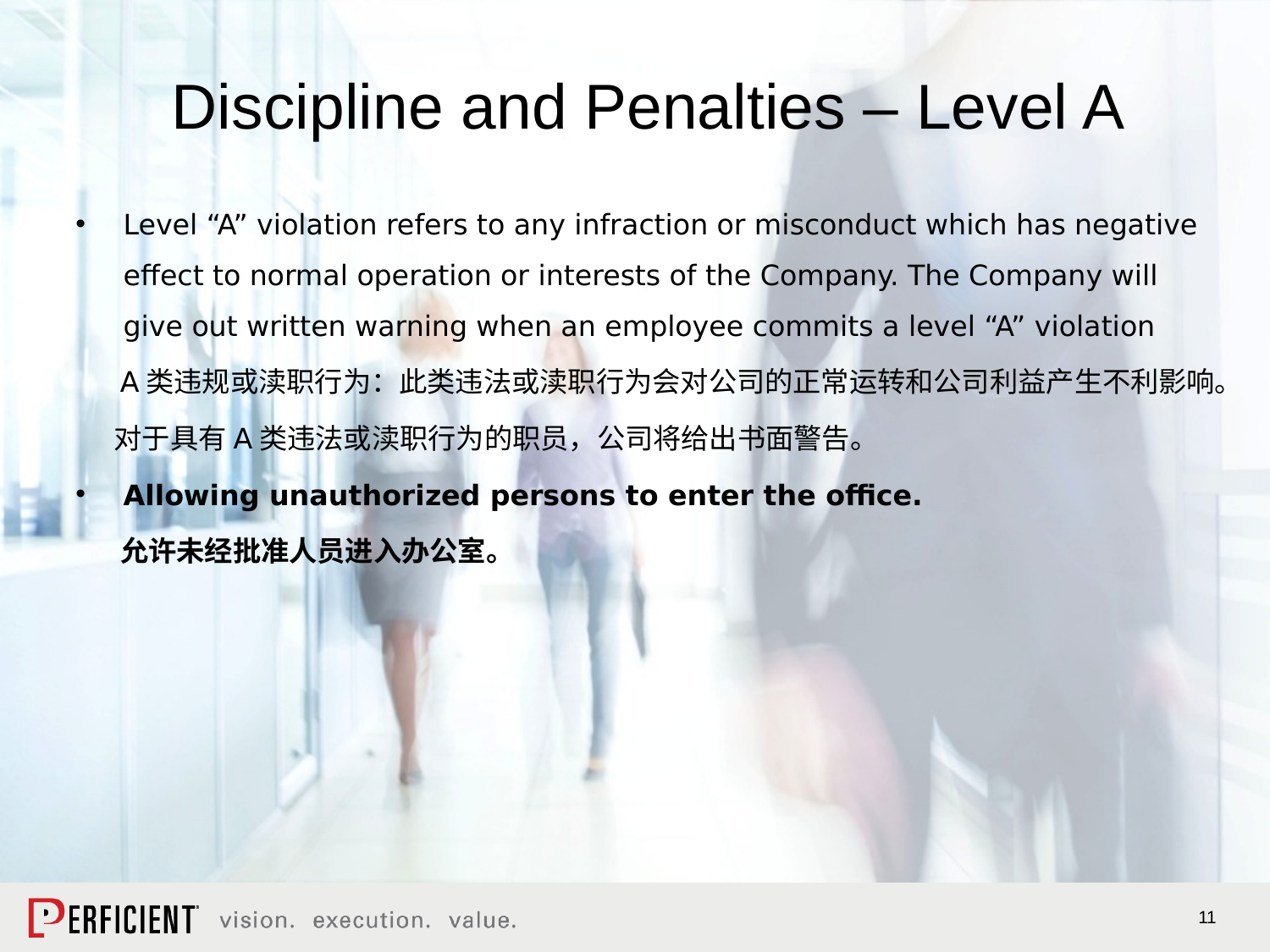

# Discipline and Penalties – Level A
Level “A” violation refers to any infraction or misconduct which has negative effect to normal operation or interests of the Company. The Company will give out written warning when an employee commits a level “A” violation
     A类违规或渎职行为：此类违法或渎职行为会对公司的正常运转和公司利益产生不利影响。
     对于具有A类违法或渎职行为的职员，公司将给出书面警告。
Allowing unauthorized persons to enter the office.
      允许未经批准人员进入办公室。